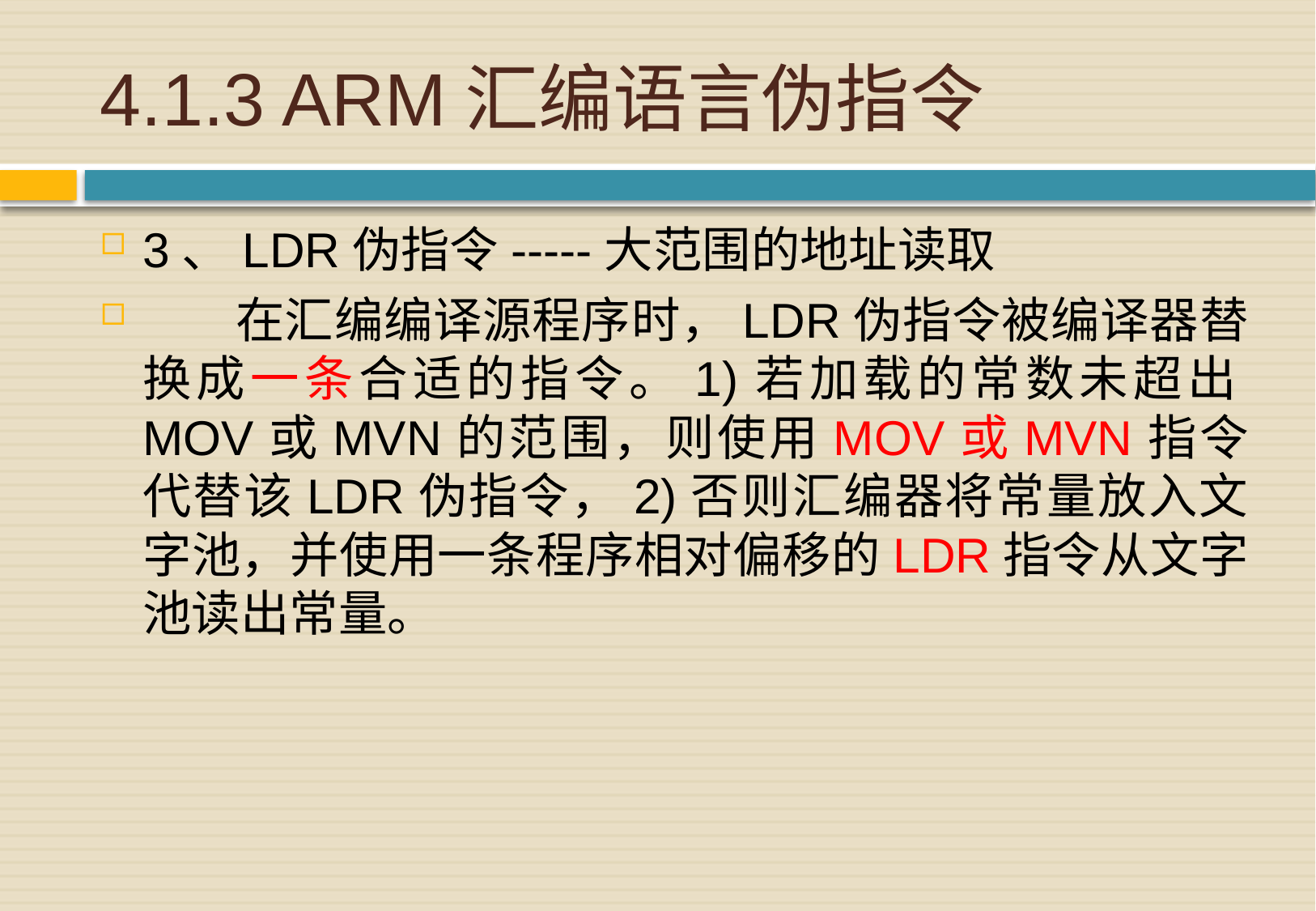

# 4.1.3 ARM汇编语言伪指令
3、LDR伪指令-----大范围的地址读取
       在汇编编译源程序时，LDR伪指令被编译器替换成一条合适的指令。1)若加载的常数未超出MOV或MVN的范围，则使用MOV或MVN指令代替该LDR伪指令，2)否则汇编器将常量放入文字池，并使用一条程序相对偏移的LDR指令从文字池读出常量。